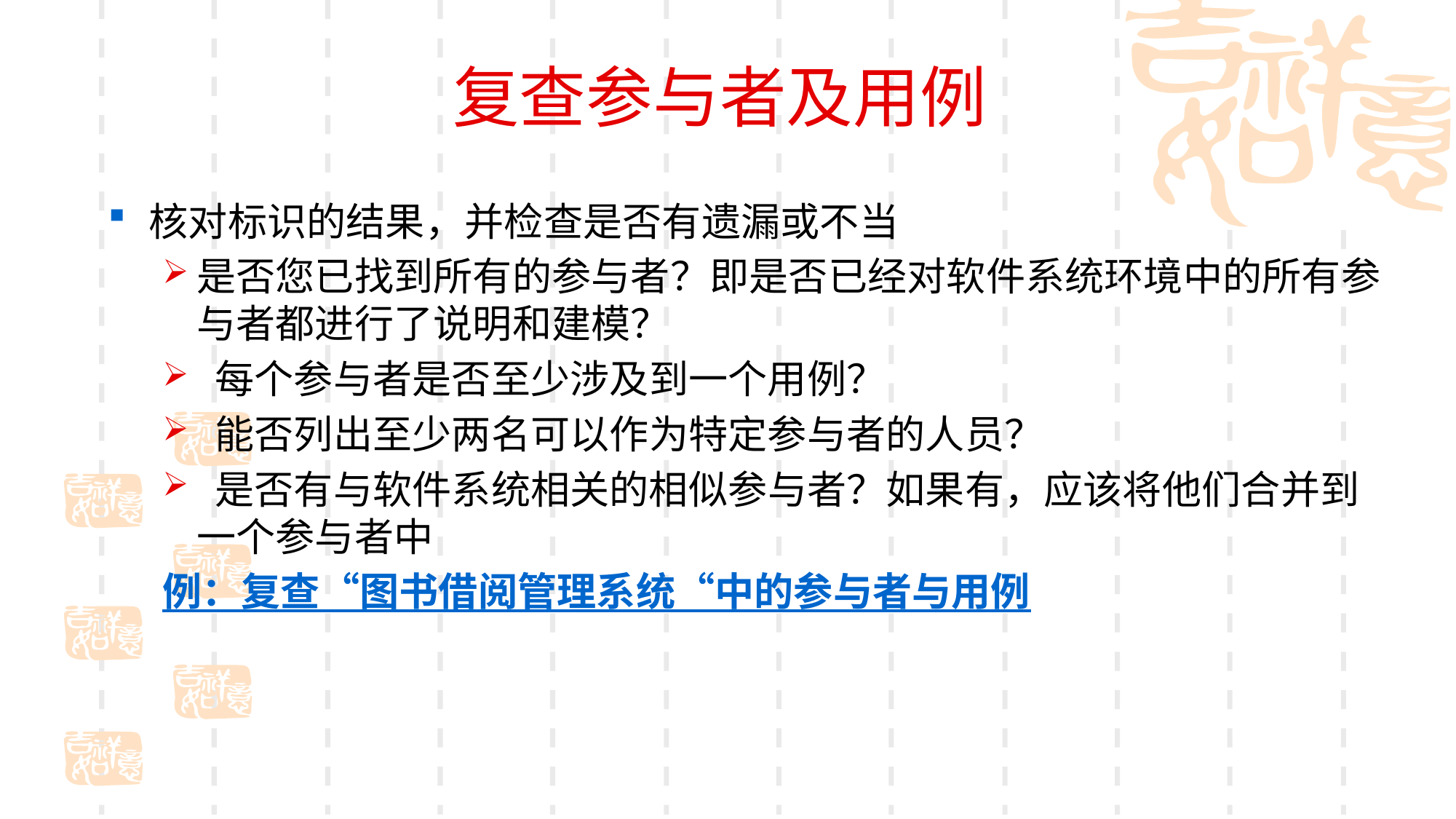

# 复查参与者及用例
核对标识的结果，并检查是否有遗漏或不当
是否您已找到所有的参与者？即是否已经对软件系统环境中的所有参与者都进行了说明和建模？
 每个参与者是否至少涉及到一个用例？
 能否列出至少两名可以作为特定参与者的人员？
 是否有与软件系统相关的相似参与者？如果有，应该将他们合并到一个参与者中
例：复查“图书借阅管理系统“中的参与者与用例